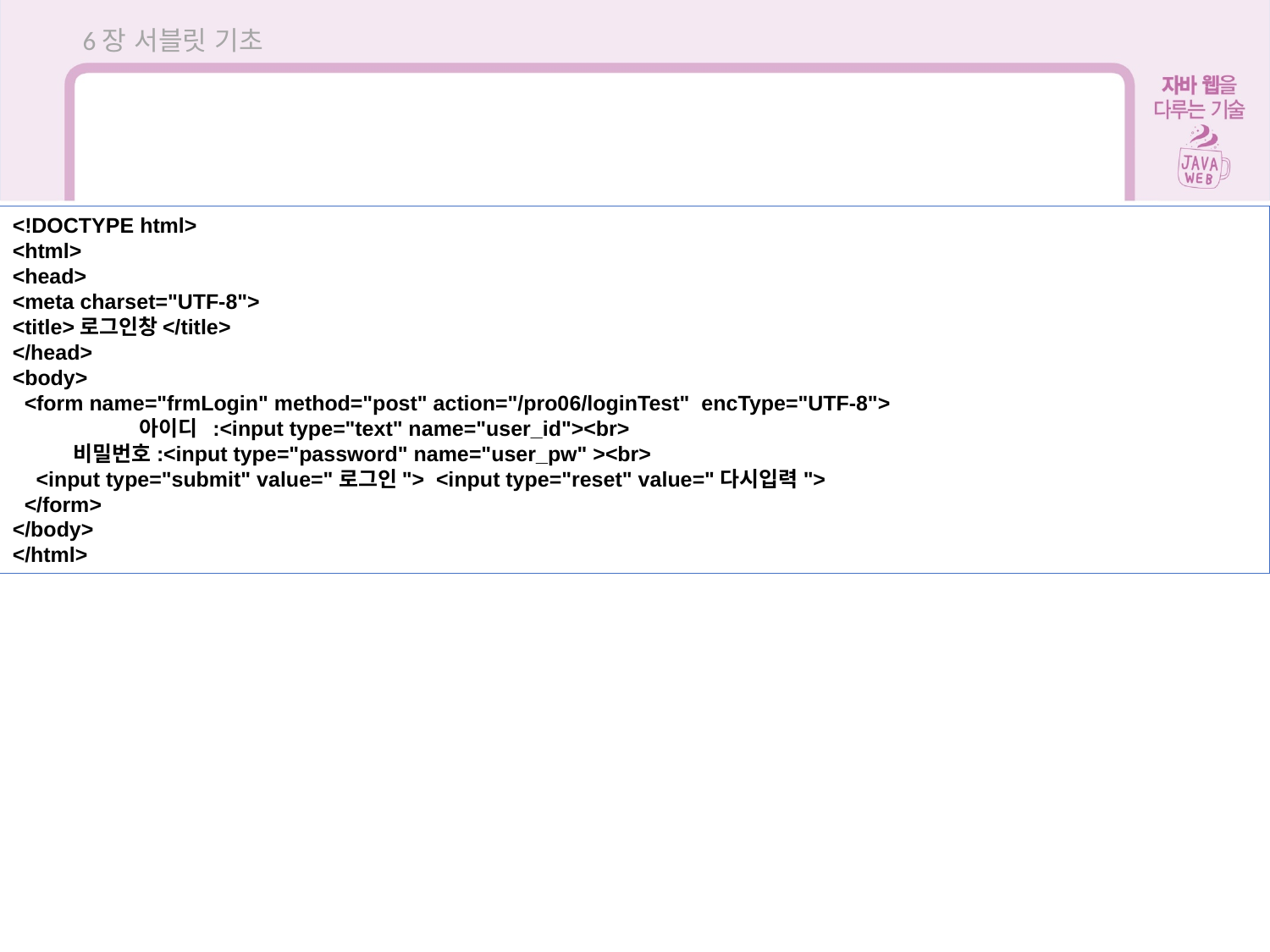

6장 서블릿 기초
<!DOCTYPE html>
<html>
<head>
<meta charset="UTF-8">
<title>로그인창</title>
</head>
<body>
  <form name="frmLogin" method="post" action="/pro06/loginTest"  encType="UTF-8">
	아이디  :<input type="text" name="user_id"><br>
          비밀번호:<input type="password" name="user_pw" ><br>
    <input type="submit" value="로그인">  <input type="reset" value="다시입력">
  </form>
</body>
</html>